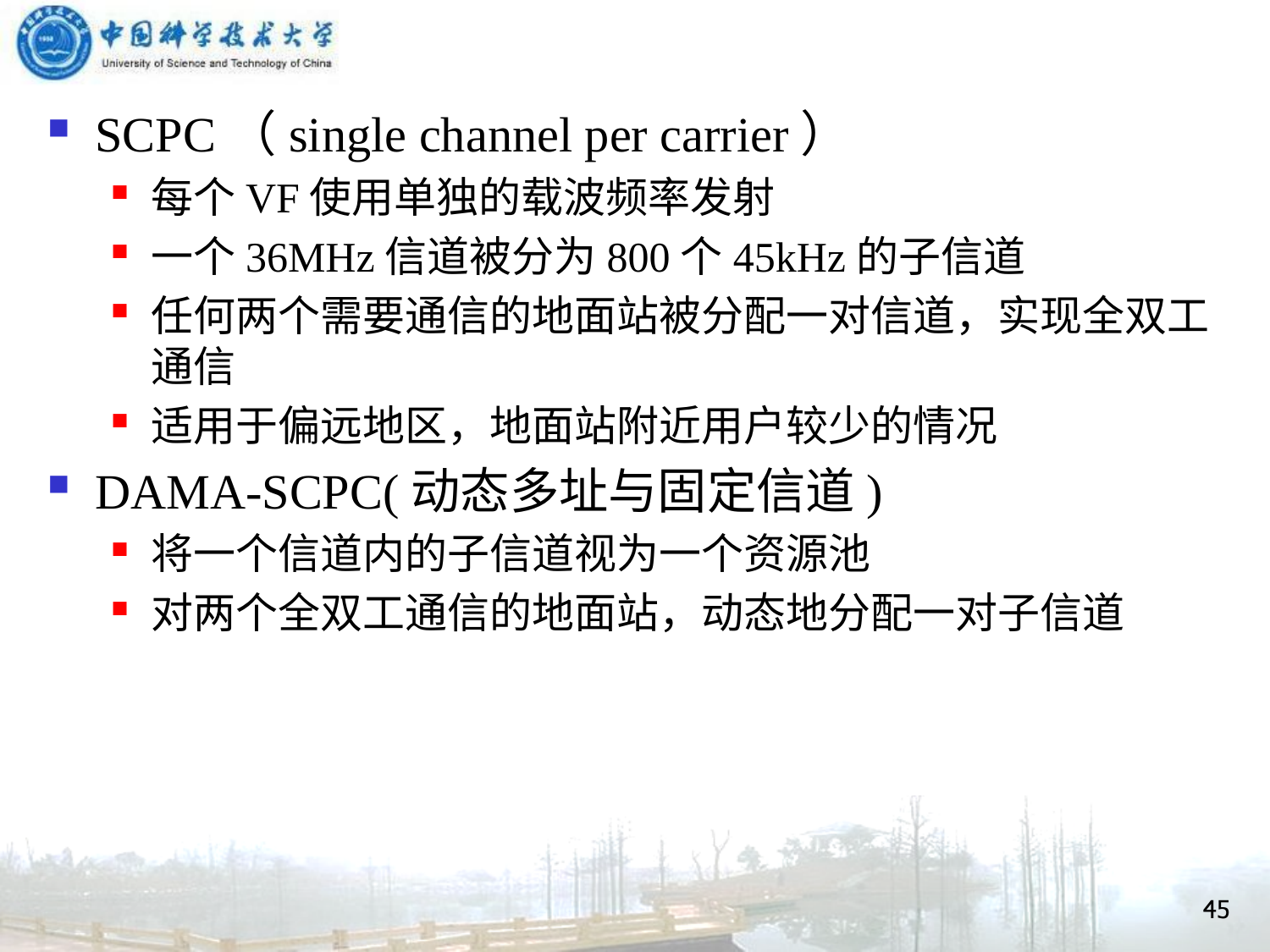

SCPC（single channel per carrier）
每个VF使用单独的载波频率发射
一个36MHz信道被分为800个45kHz的子信道
任何两个需要通信的地面站被分配一对信道，实现全双工通信
适用于偏远地区，地面站附近用户较少的情况
DAMA-SCPC(动态多址与固定信道)
将一个信道内的子信道视为一个资源池
对两个全双工通信的地面站，动态地分配一对子信道

45